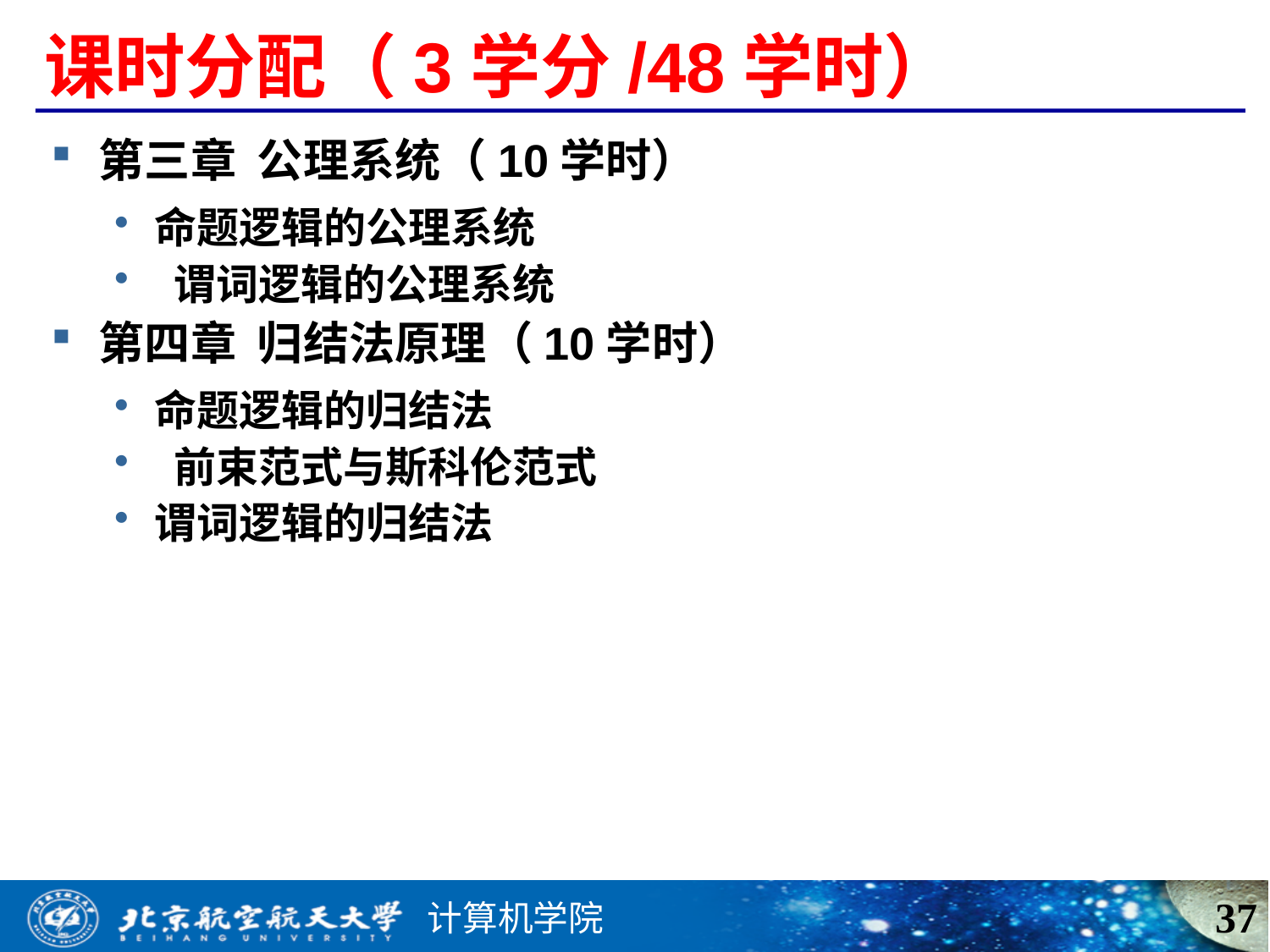

# 课时分配（3学分/48学时）
第三章  公理系统（10学时）
命题逻辑的公理系统
 谓词逻辑的公理系统
第四章  归结法原理（10学时）
命题逻辑的归结法
 前束范式与斯科伦范式
谓词逻辑的归结法